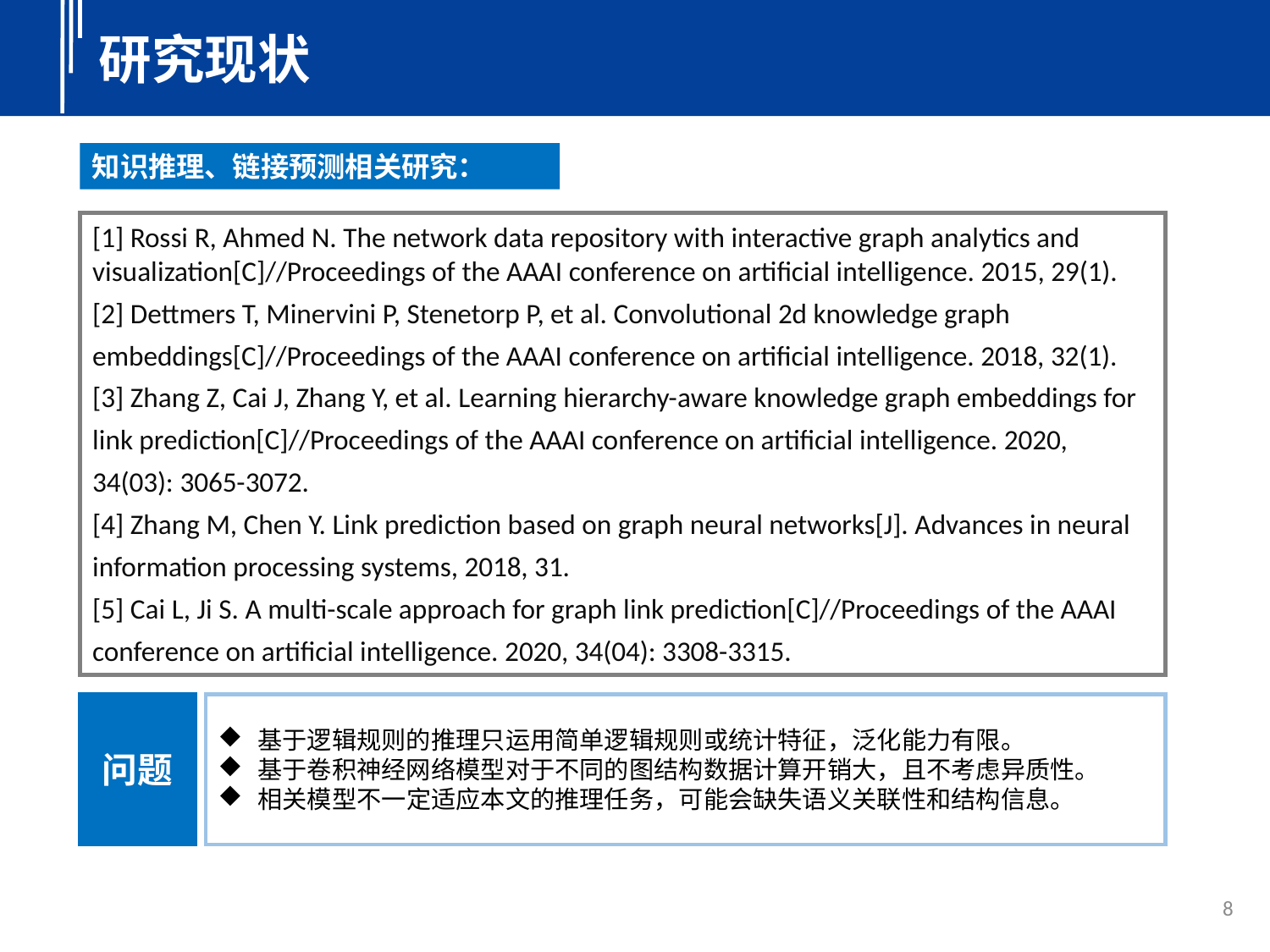

研究现状
知识推理、链接预测相关研究：
[1] Rossi R, Ahmed N. The network data repository with interactive graph analytics and visualization[C]//Proceedings of the AAAI conference on artificial intelligence. 2015, 29(1).
[2] Dettmers T, Minervini P, Stenetorp P, et al. Convolutional 2d knowledge graph embeddings[C]//Proceedings of the AAAI conference on artificial intelligence. 2018, 32(1).
[3] Zhang Z, Cai J, Zhang Y, et al. Learning hierarchy-aware knowledge graph embeddings for link prediction[C]//Proceedings of the AAAI conference on artificial intelligence. 2020, 34(03): 3065-3072.
[4] Zhang M, Chen Y. Link prediction based on graph neural networks[J]. Advances in neural information processing systems, 2018, 31.
[5] Cai L, Ji S. A multi-scale approach for graph link prediction[C]//Proceedings of the AAAI conference on artificial intelligence. 2020, 34(04): 3308-3315.

基于逻辑规则的推理只运用简单逻辑规则或统计特征，泛化能力有限。
基于卷积神经网络模型对于不同的图结构数据计算开销大，且不考虑异质性。
相关模型不一定适应本文的推理任务，可能会缺失语义关联性和结构信息。

问题
8